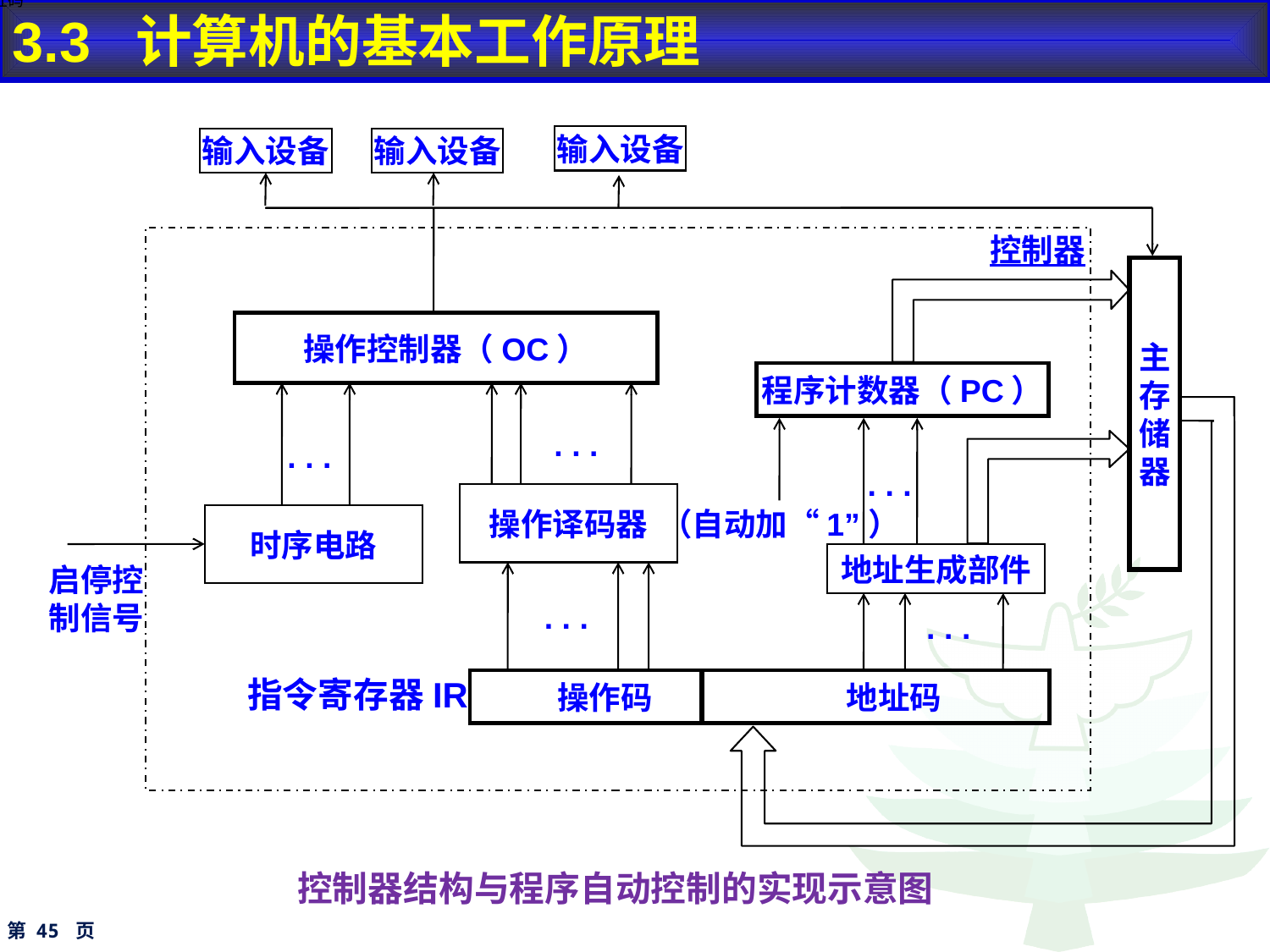

3.3  计算机的基本工作原理

地址码
输入设备
输入设备
输入设备

主存储器

操作控制器（OC）

. . .

操作译码器
时序电路

. . .
程序计数器（PC）

（自动加“1”）
地址生成部件

. . .
地址码
操作码

控制器

启停控制信号

. . .
. . .

指令寄存器IR
控制器结构与程序自动控制的实现示意图